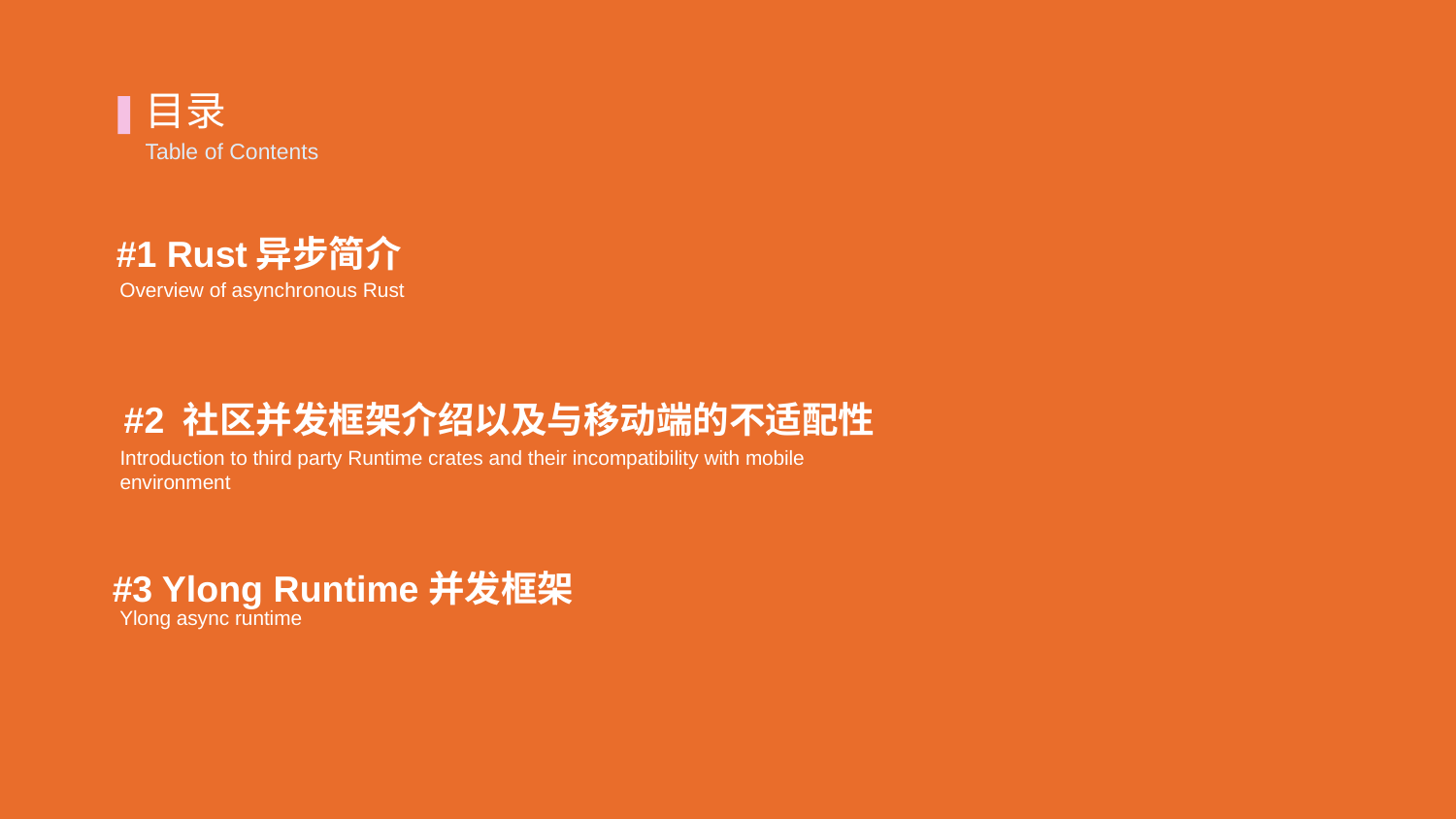

目录

Table of Contents
#1 Rust异步简介
Overview of asynchronous Rust
#2 社区并发框架介绍以及与移动端的不适配性
Introduction to third party Runtime crates and their incompatibility with mobile environment
#3 Ylong Runtime并发框架
Ylong async runtime